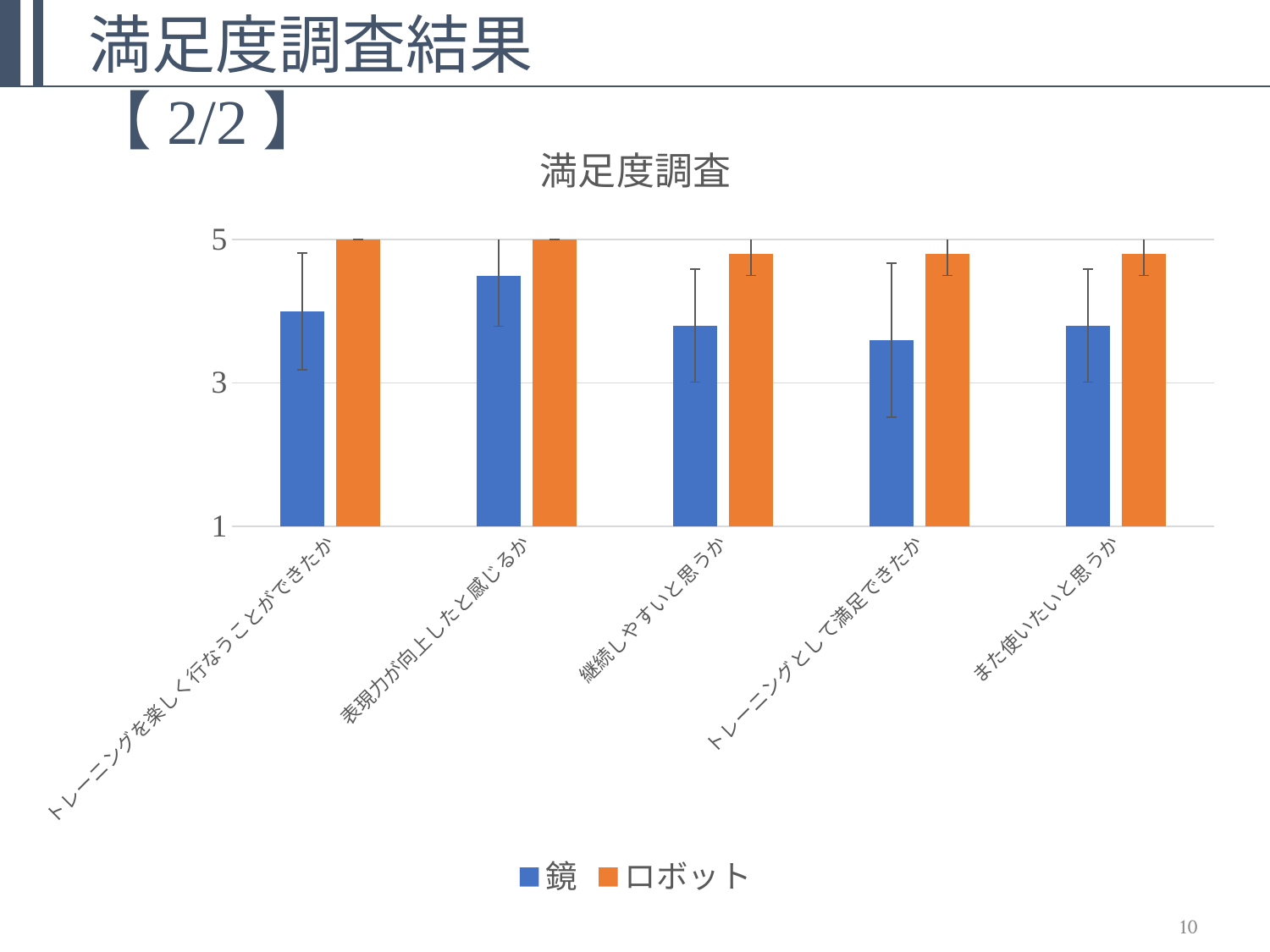

満足度調査結果　【2/2】

### Chart: 満足度調査

| Category |  |  |
|---|---|---|
| トレーニングを楽しく行なうことができたか | 4.0 | 5.0 |
| 表現力が向上したと感じるか | 4.5 | 5.0 |
| 継続しやすいと思うか | 3.8 | 4.8 |
| トレーニングとして満足できたか | 3.6 | 4.8 |
| また使いたいと思うか | 3.8 | 4.8 |
10